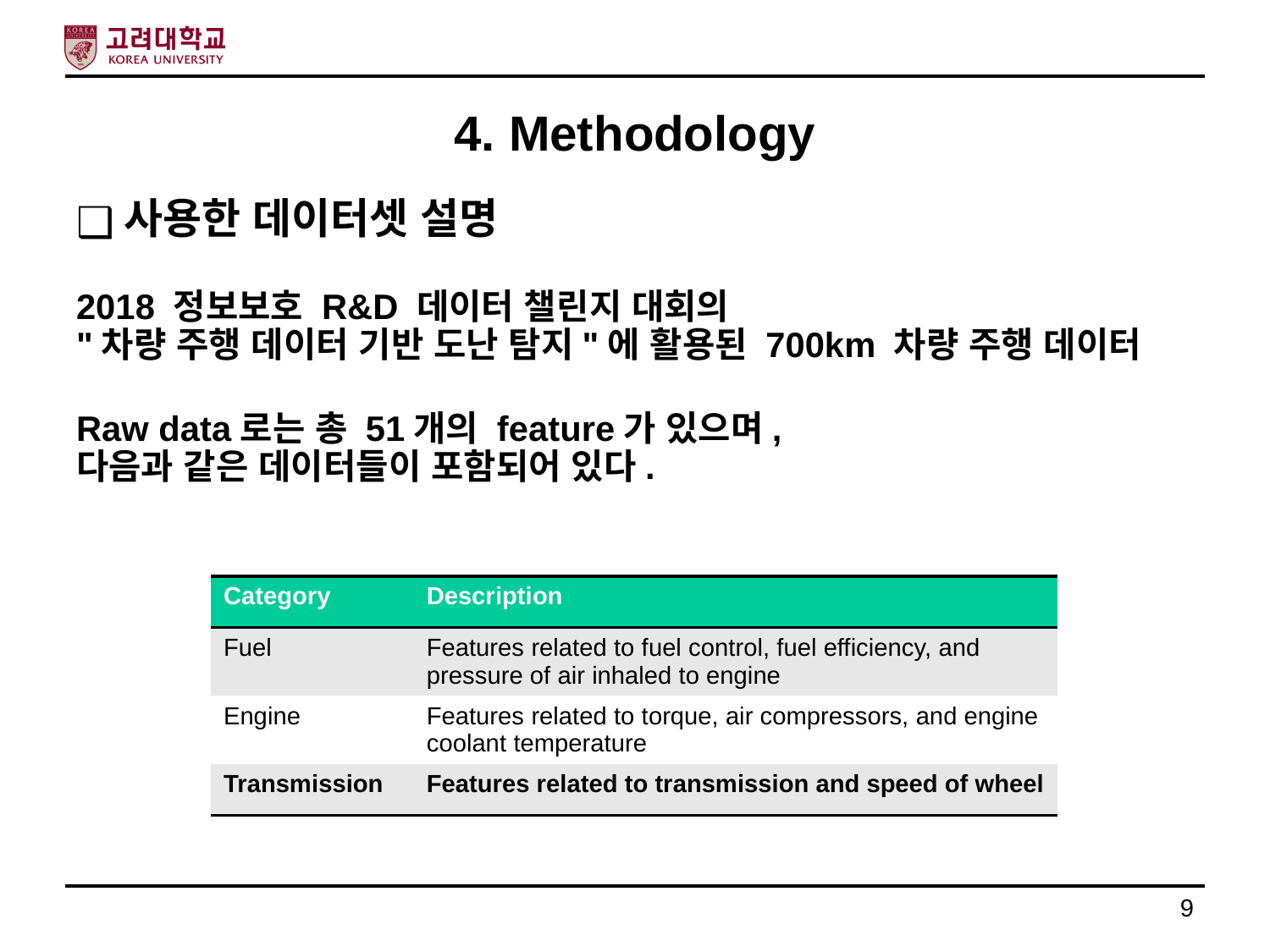

# 4. Methodology
사용한 데이터셋 설명

2018 정보보호 R&D 데이터 챌린지 대회의
"차량 주행 데이터 기반 도난 탐지"에 활용된 700km 차량 주행 데이터

Raw data로는 총 51개의 feature가 있으며,
다음과 같은 데이터들이 포함되어 있다.

| Category | Description |
| --- | --- |
| Fuel | Features related to fuel control, fuel efficiency, and pressure of air inhaled to engine |
| Engine | Features related to torque, air compressors, and engine coolant temperature |
| Transmission | Features related to transmission and speed of wheel |
9